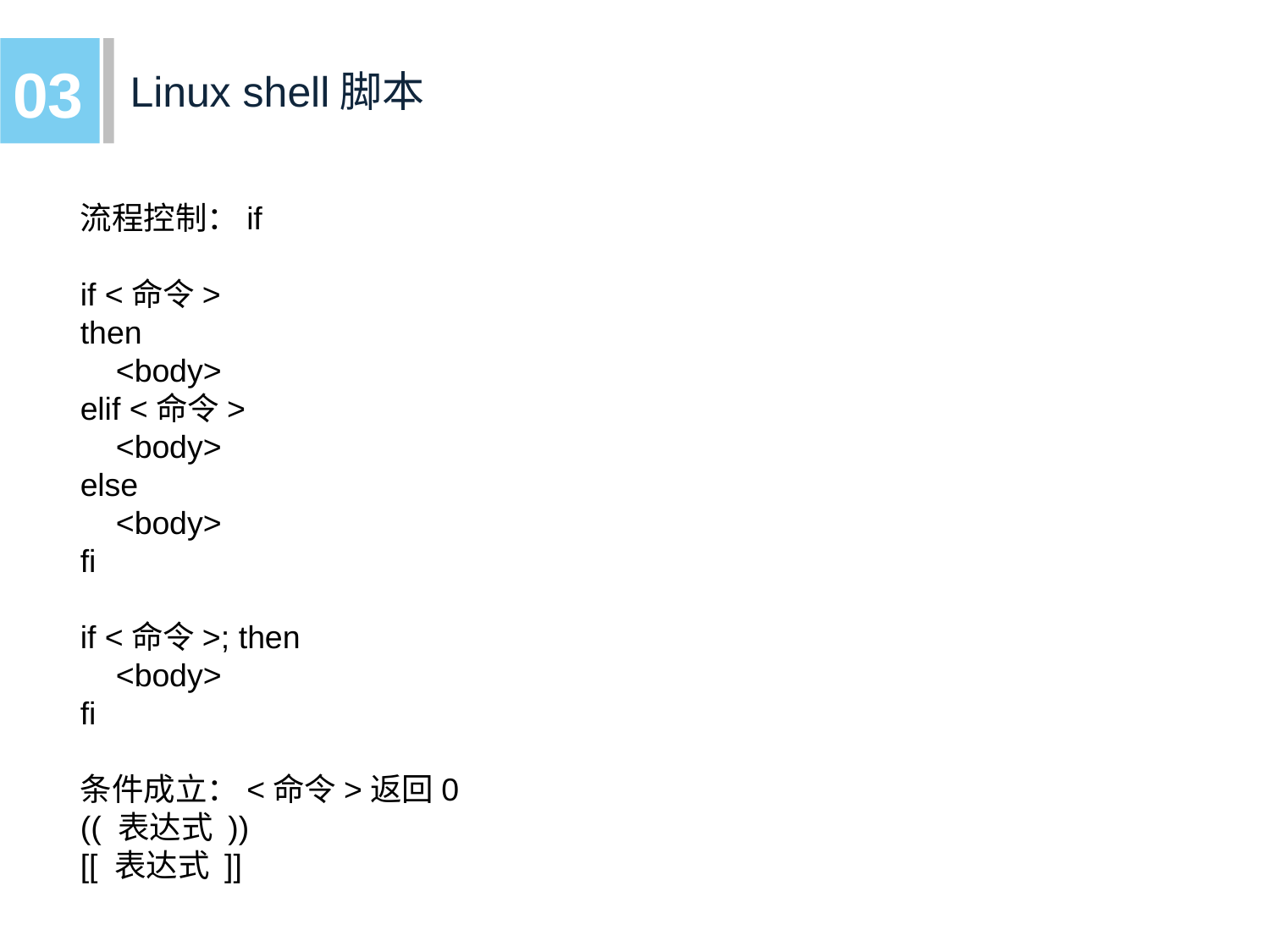

03
Linux shell脚本
流程控制：if

if <命令>
then
    <body>
elif <命令>
    <body>
else
    <body>
fi

if <命令>; then
    <body>
fi

条件成立：<命令>返回0
(( 表达式 ))
[[ 表达式 ]]